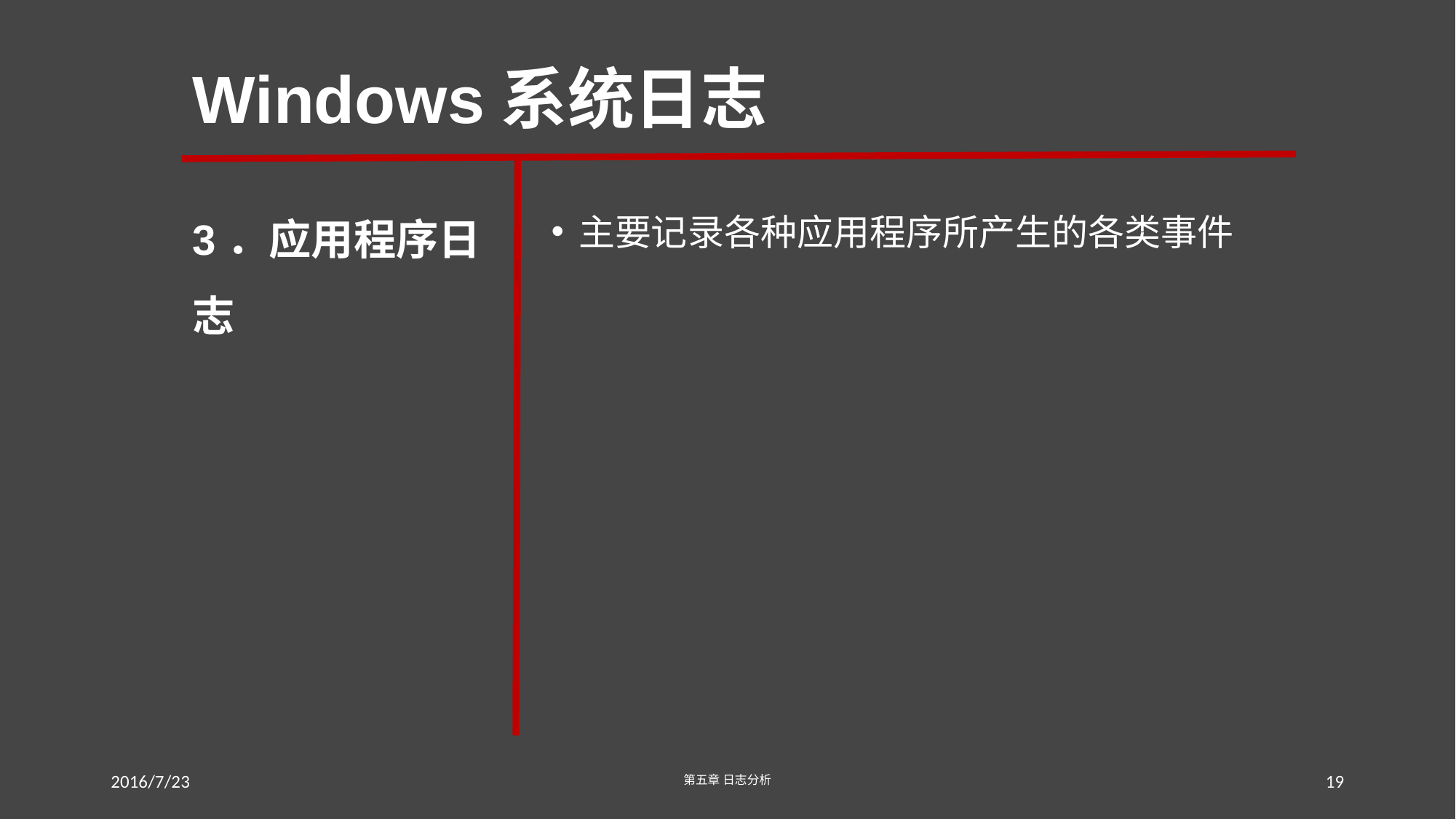

# Windows系统日志
3．应用程序日志
主要记录各种应用程序所产生的各类事件
2016/7/23
第五章 日志分析
19